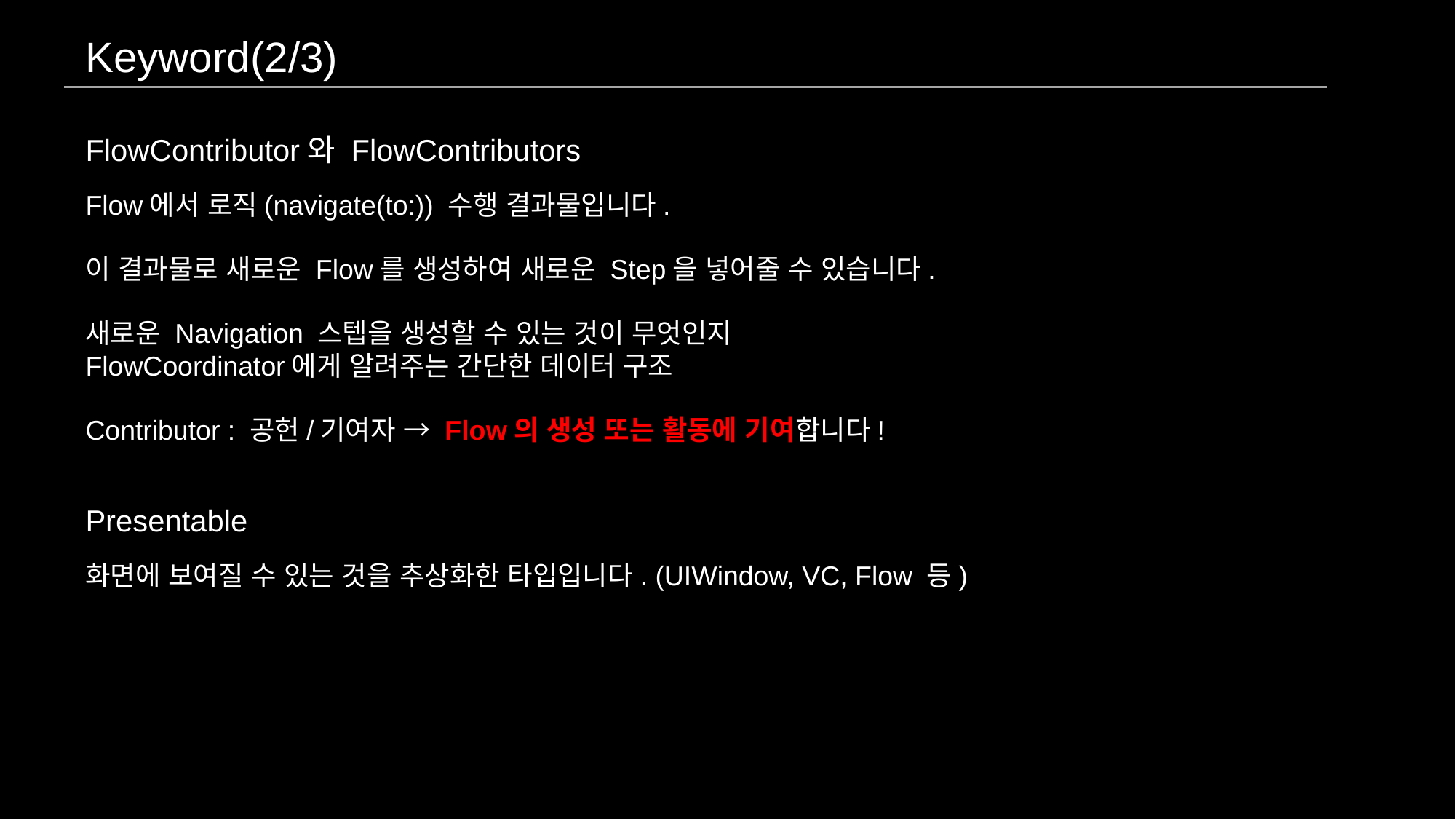

Keyword(2/3)
FlowContributor와 FlowContributors
Flow에서 로직(navigate(to:)) 수행 결과물입니다.
이 결과물로 새로운 Flow를 생성하여 새로운 Step을 넣어줄 수 있습니다.
새로운 Navigation 스텝을 생성할 수 있는 것이 무엇인지 FlowCoordinator에게 알려주는 간단한 데이터 구조
Contributor : 공헌/기여자 → Flow의 생성 또는 활동에 기여합니다!
Presentable
화면에 보여질 수 있는 것을 추상화한 타입입니다. (UIWindow, VC, Flow 등)